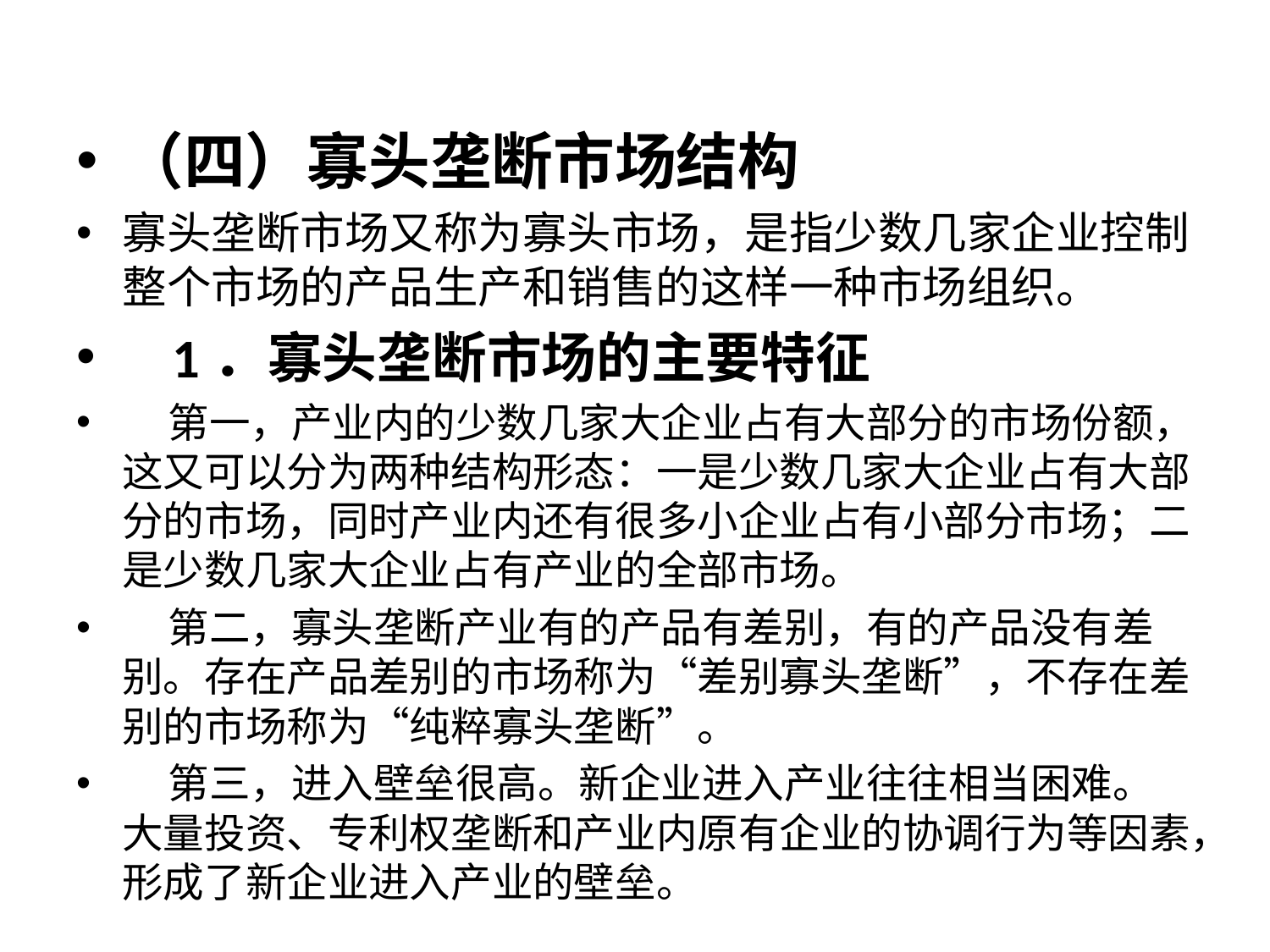

#
（四）寡头垄断市场结构
寡头垄断市场又称为寡头市场，是指少数几家企业控制整个市场的产品生产和销售的这样一种市场组织。
    1．寡头垄断市场的主要特征
    第一，产业内的少数几家大企业占有大部分的市场份额，这又可以分为两种结构形态：一是少数几家大企业占有大部分的市场，同时产业内还有很多小企业占有小部分市场；二是少数几家大企业占有产业的全部市场。
    第二，寡头垄断产业有的产品有差别，有的产品没有差别。存在产品差别的市场称为“差别寡头垄断”，不存在差别的市场称为“纯粹寡头垄断”。
    第三，进入壁垒很高。新企业进入产业往往相当困难。大量投资、专利权垄断和产业内原有企业的协调行为等因素，形成了新企业进入产业的壁垒。